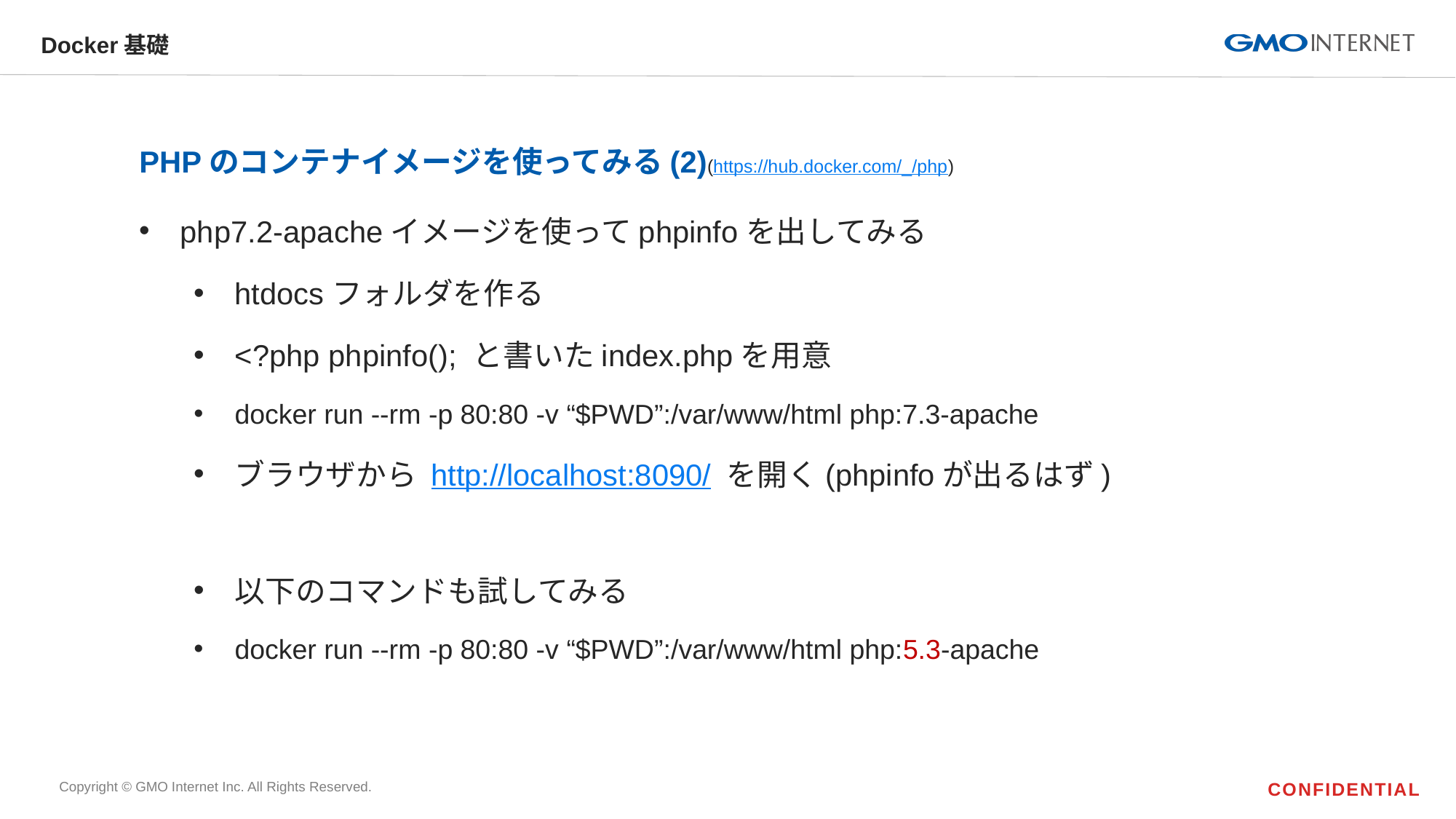

# Docker基礎

PHPのコンテナイメージを使ってみる(2)(https://hub.docker.com/_/php)
php7.2-apacheイメージを使ってphpinfoを出してみる
htdocsフォルダを作る
<?php phpinfo(); と書いたindex.phpを用意
docker run --rm -p 80:80 -v “$PWD”:/var/www/html php:7.3-apache
ブラウザから http://localhost:8090/ を開く(phpinfoが出るはず)

以下のコマンドも試してみる
docker run --rm -p 80:80 -v “$PWD”:/var/www/html php:5.3-apache